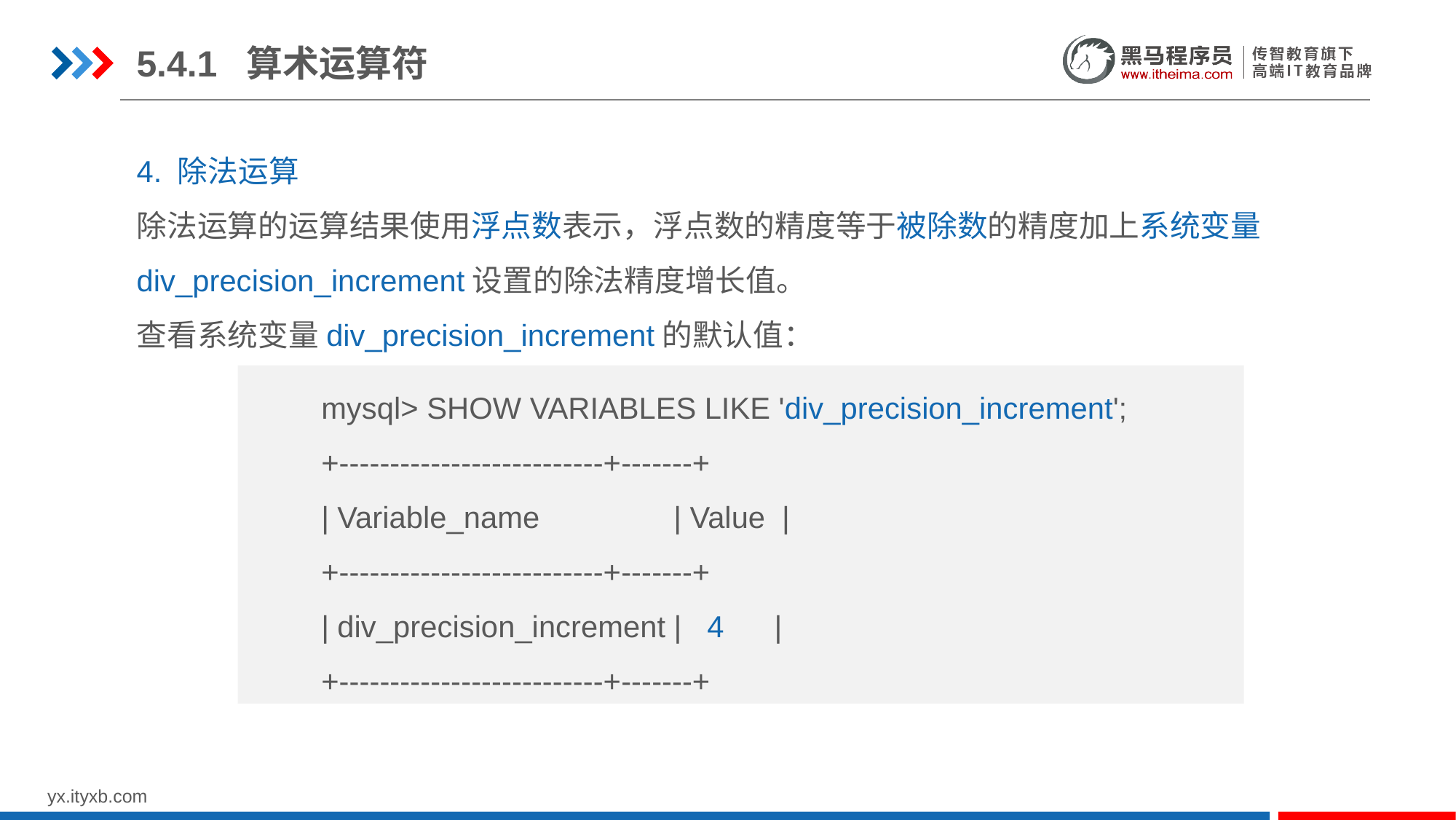

5.4.1  算术运算符
4. 除法运算
除法运算的运算结果使用浮点数表示，浮点数的精度等于被除数的精度加上系统变量div_precision_increment设置的除法精度增长值。
查看系统变量div_precision_increment的默认值：
mysql> SHOW VARIABLES LIKE 'div_precision_increment';
+--------------------------+-------+
| Variable_name                | Value  |
+--------------------------+-------+
| div_precision_increment |   4      |
+--------------------------+-------+